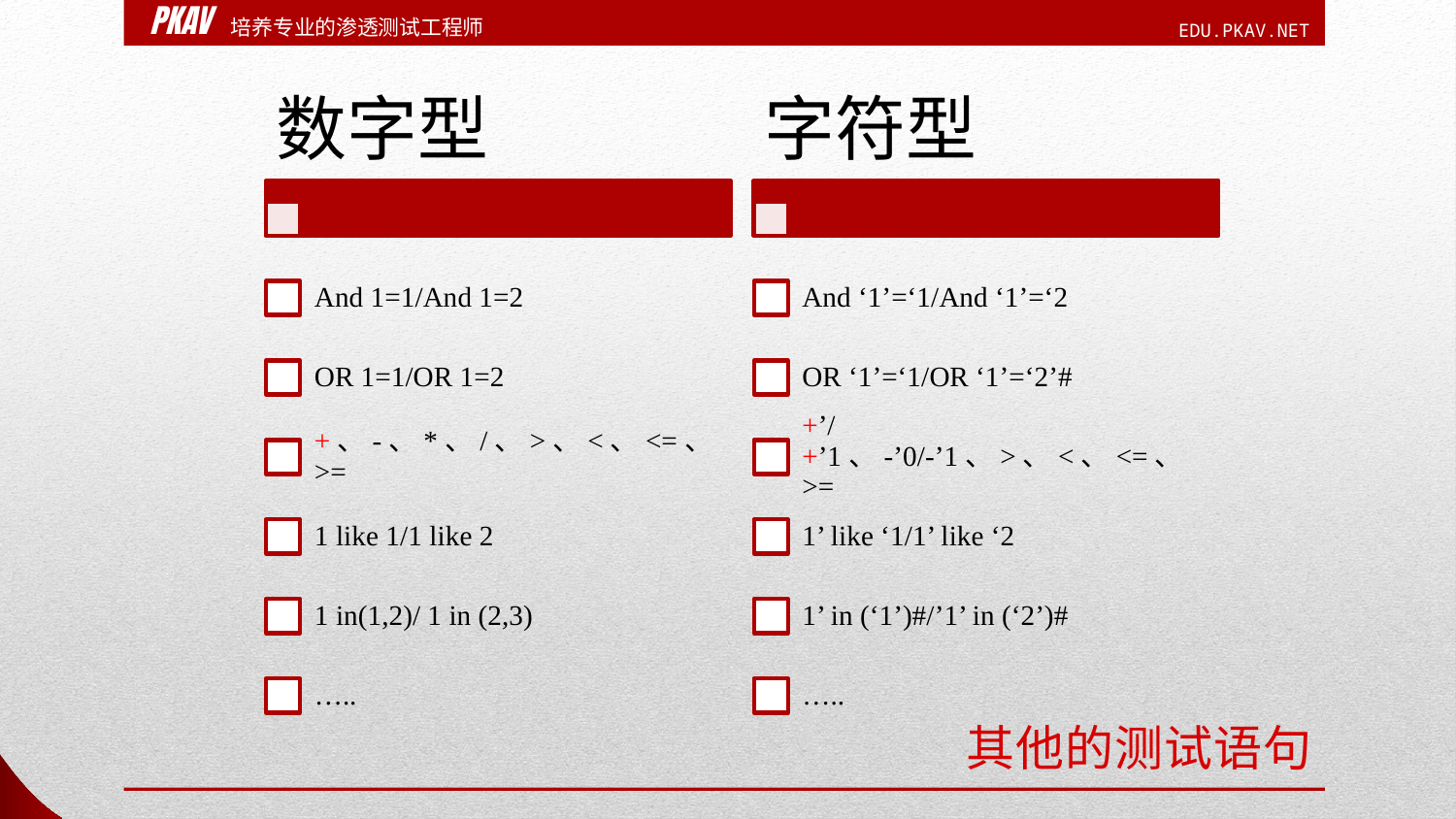

数字型
And 1=1/And 1=2
OR 1=1/OR 1=2
+、-、*、/、>、<、<=、>=
1 like 1/1 like 2
1 in(1,2)/ 1 in (2,3)
…..
字符型
And ‘1’=‘1/And ‘1’=‘2
OR ‘1’=‘1/OR ‘1’=‘2’#
+’/+’1、-’0/-’1、>、<、<=、>=
1’ like ‘1/1’ like ‘2
1’ in (‘1’)#/’1’ in (‘2’)#
…..
# 其他的测试语句